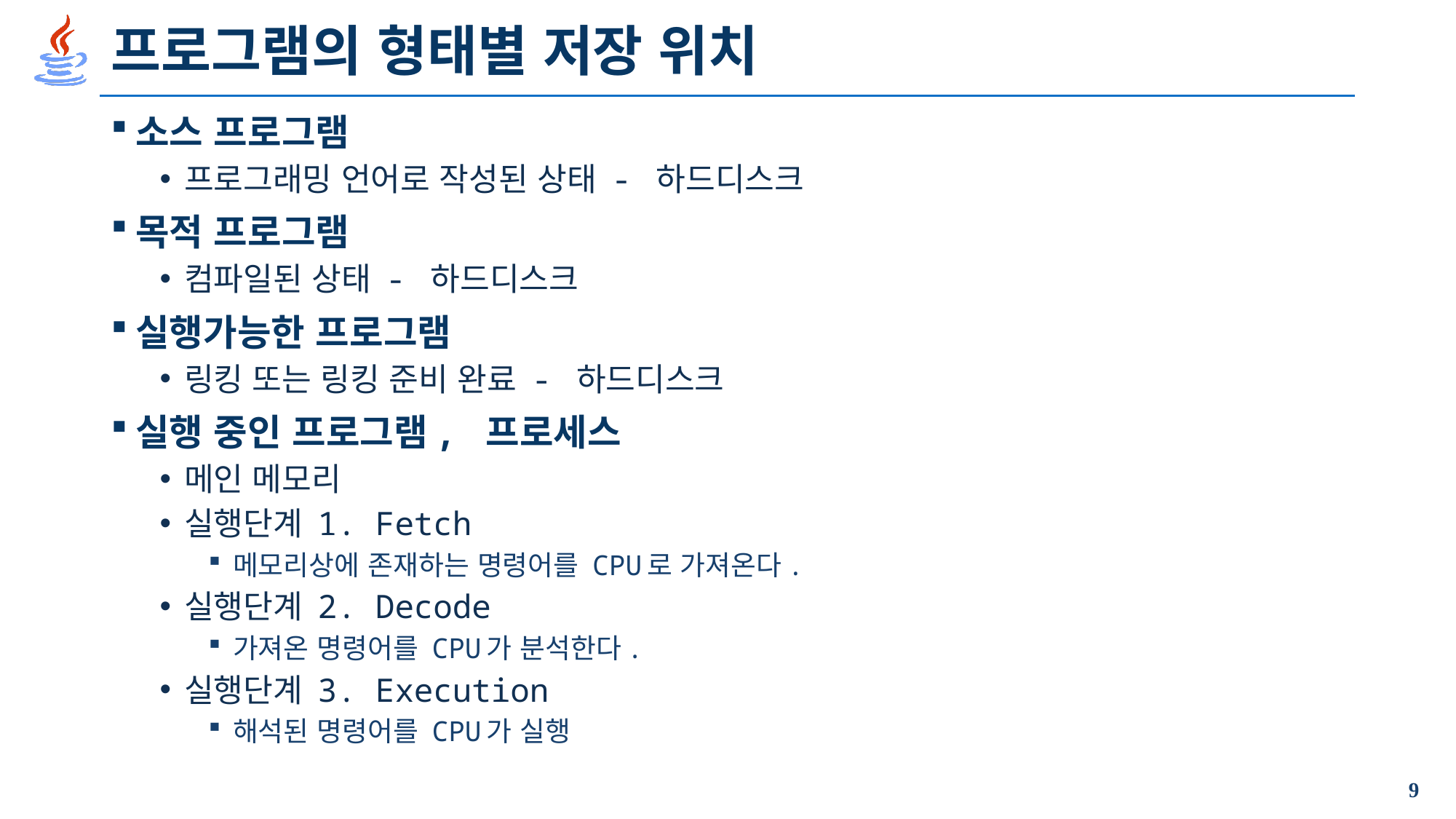

# 프로그램의 형태별 저장 위치
소스 프로그램
프로그래밍 언어로 작성된 상태 - 하드디스크
목적 프로그램
컴파일된 상태 - 하드디스크
실행가능한 프로그램
링킹 또는 링킹 준비 완료 - 하드디스크
실행 중인 프로그램, 프로세스
메인 메모리
실행단계 1. Fetch
메모리상에 존재하는 명령어를 CPU로 가져온다.
실행단계 2. Decode
가져온 명령어를 CPU가 분석한다.
실행단계 3. Execution
해석된 명령어를 CPU가 실행
9